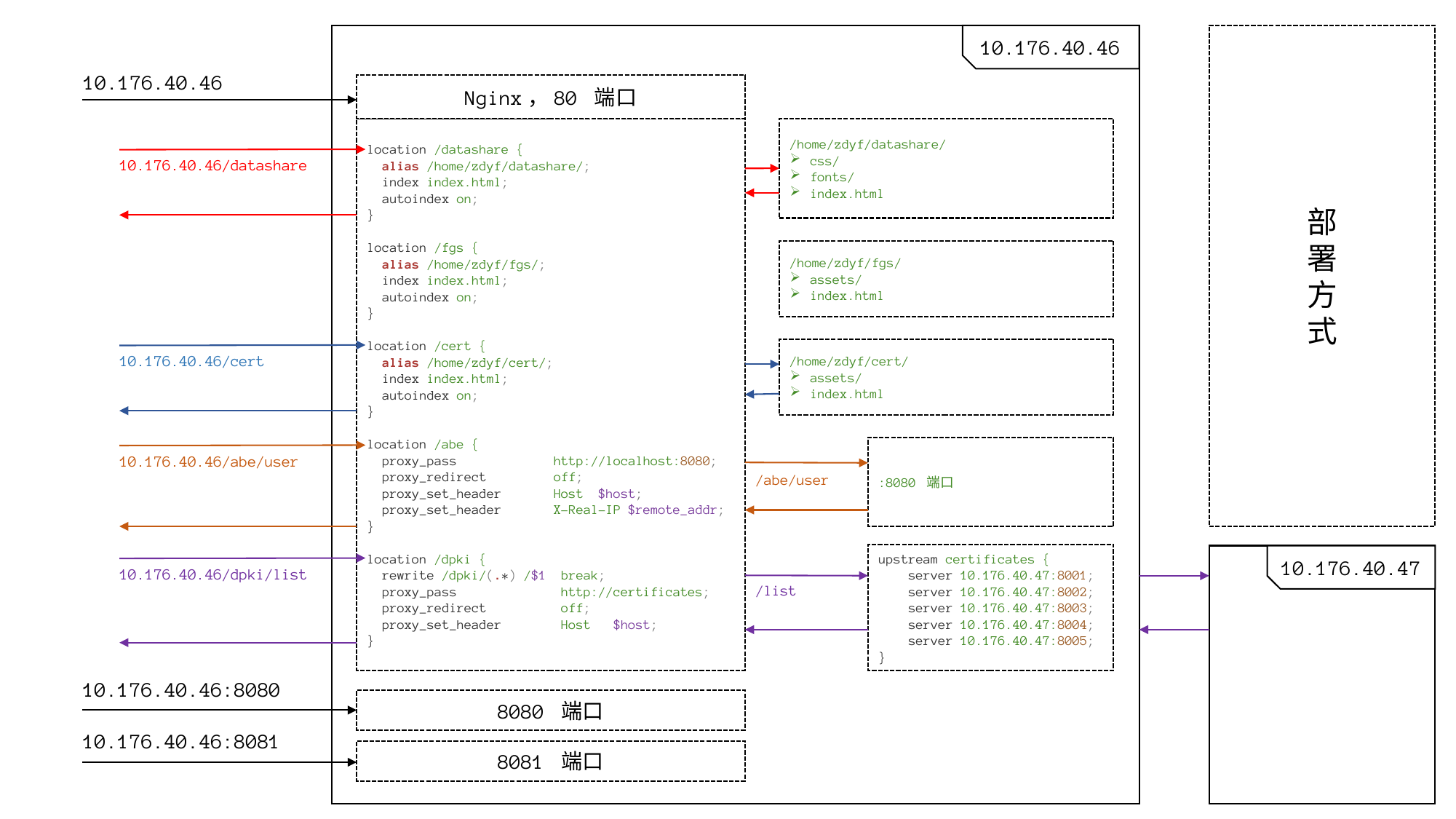

10.176.40.46
部
署
方
式
10.176.40.46
Nginx，80 端口
/home/zdyf/datashare/
css/
fonts/
index.html
location /datashare {
  alias /home/zdyf/datashare/;
  index index.html;
  autoindex on;
}
location /fgs {
  alias /home/zdyf/fgs/;
  index index.html;
  autoindex on;
}
location /cert {
  alias /home/zdyf/cert/;
  index index.html;
  autoindex on;
}
location /abe {
  proxy_pass             http://localhost:8080;
  proxy_redirect         off;
  proxy_set_header       Host  $host;
  proxy_set_header       X-Real-IP $remote_addr;
}
location /dpki {
  rewrite /dpki/(.*) /$1  break;
  proxy_pass              http://certificates;
  proxy_redirect          off;
  proxy_set_header        Host   $host;
}
10.176.40.46/datashare
/home/zdyf/fgs/
assets/
index.html
/home/zdyf/cert/
assets/
index.html
10.176.40.46/cert
:8080 端口
10.176.40.46/abe/user
/abe/user
upstream certificates {
    server 10.176.40.47:8001;
    server 10.176.40.47:8002;
    server 10.176.40.47:8003;
    server 10.176.40.47:8004;
    server 10.176.40.47:8005;
}

10.176.40.47
10.176.40.46/dpki/list
/list
10.176.40.46:8080
8080 端口
10.176.40.46:8081
8081 端口